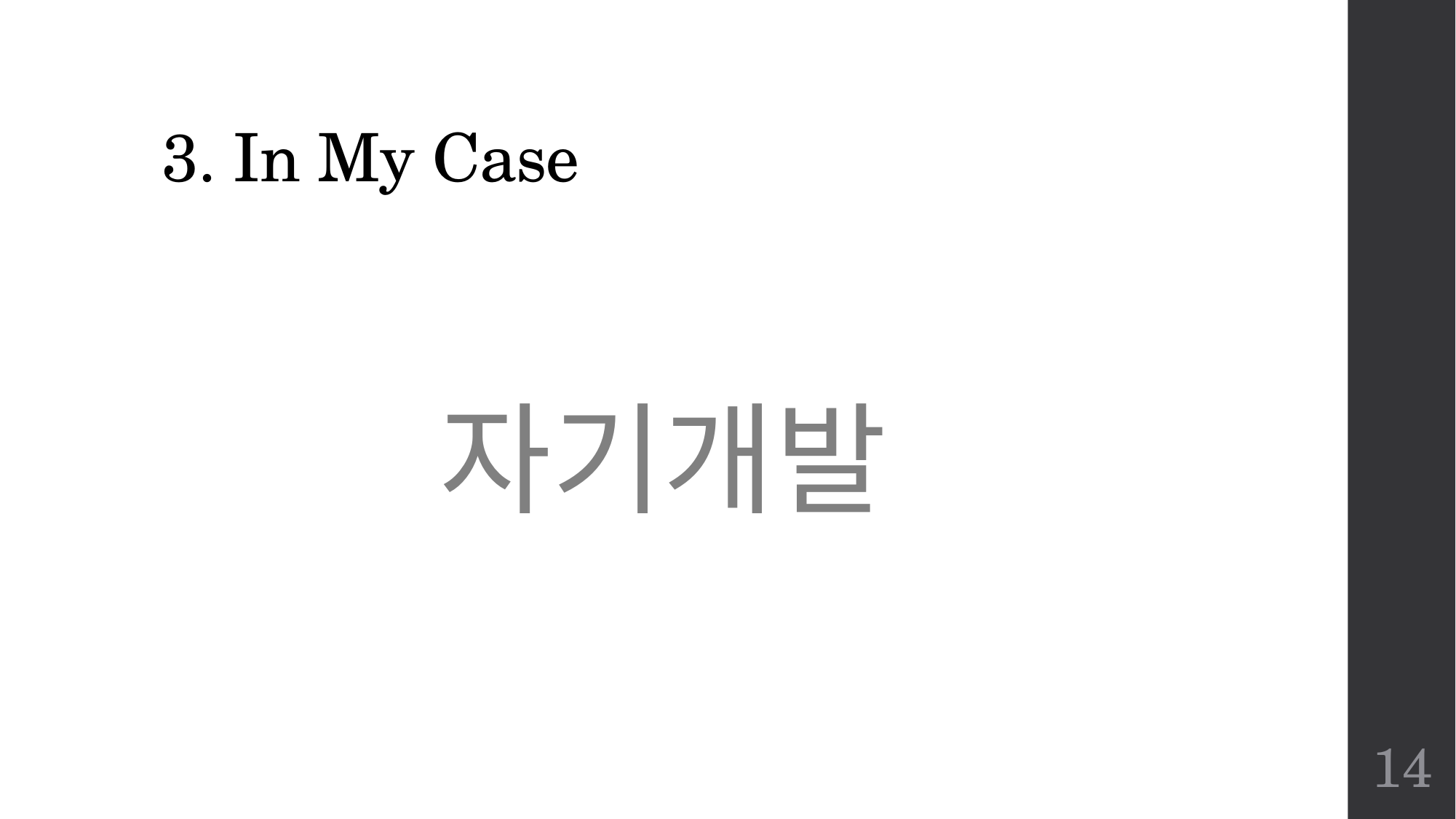

# 3. In My Case

자기개발
14